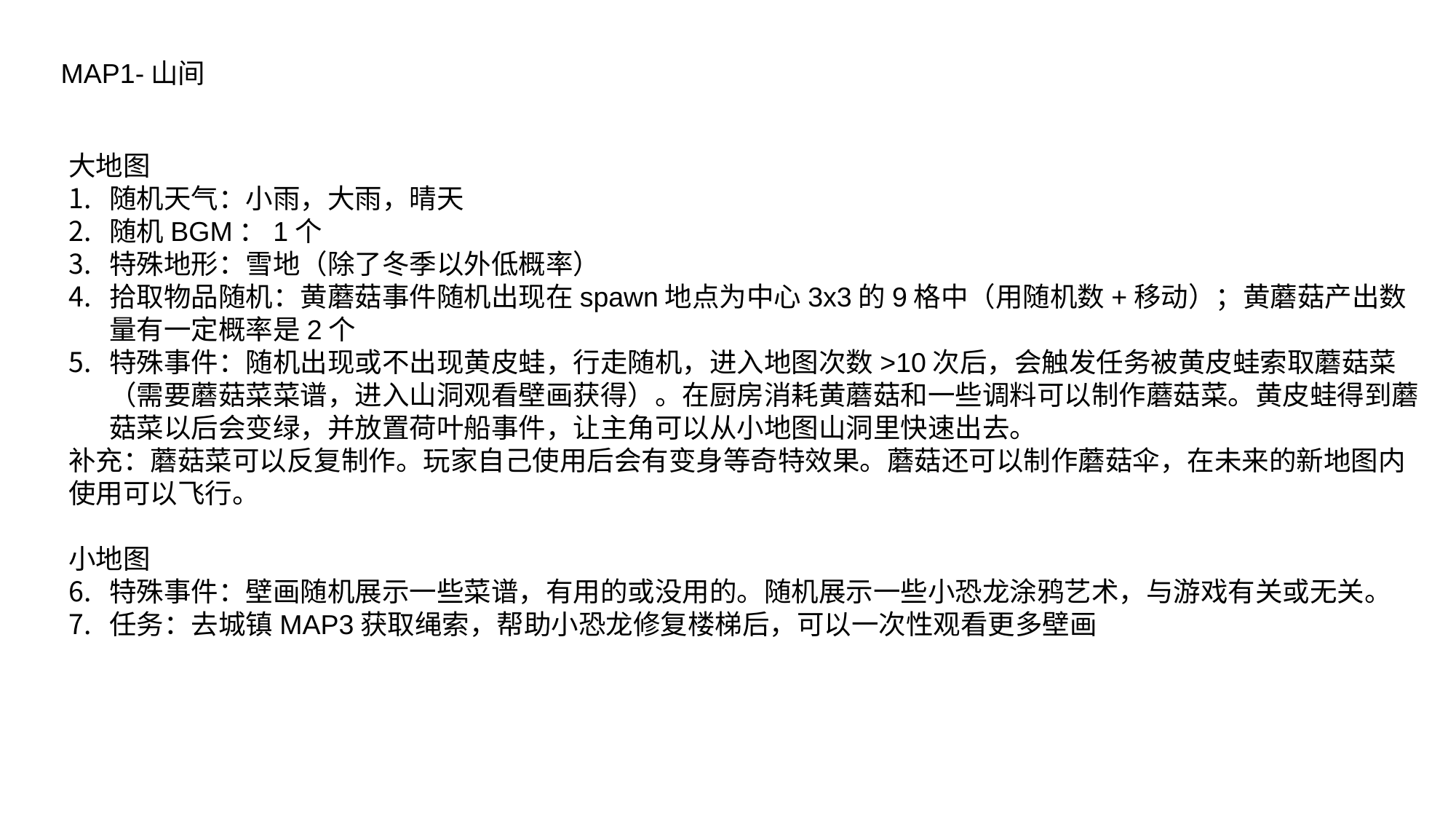

MAP1-山间
大地图
随机天气：小雨，大雨，晴天
随机BGM：1个
特殊地形：雪地（除了冬季以外低概率）
拾取物品随机：黄蘑菇事件随机出现在spawn地点为中心3x3的9格中（用随机数+移动）；黄蘑菇产出数量有一定概率是2个
特殊事件：随机出现或不出现黄皮蛙，行走随机，进入地图次数>10次后，会触发任务被黄皮蛙索取蘑菇菜（需要蘑菇菜菜谱，进入山洞观看壁画获得）。在厨房消耗黄蘑菇和一些调料可以制作蘑菇菜。黄皮蛙得到蘑菇菜以后会变绿，并放置荷叶船事件，让主角可以从小地图山洞里快速出去。
补充：蘑菇菜可以反复制作。玩家自己使用后会有变身等奇特效果。蘑菇还可以制作蘑菇伞，在未来的新地图内使用可以飞行。

小地图
特殊事件：壁画随机展示一些菜谱，有用的或没用的。随机展示一些小恐龙涂鸦艺术，与游戏有关或无关。
任务：去城镇MAP3获取绳索，帮助小恐龙修复楼梯后，可以一次性观看更多壁画